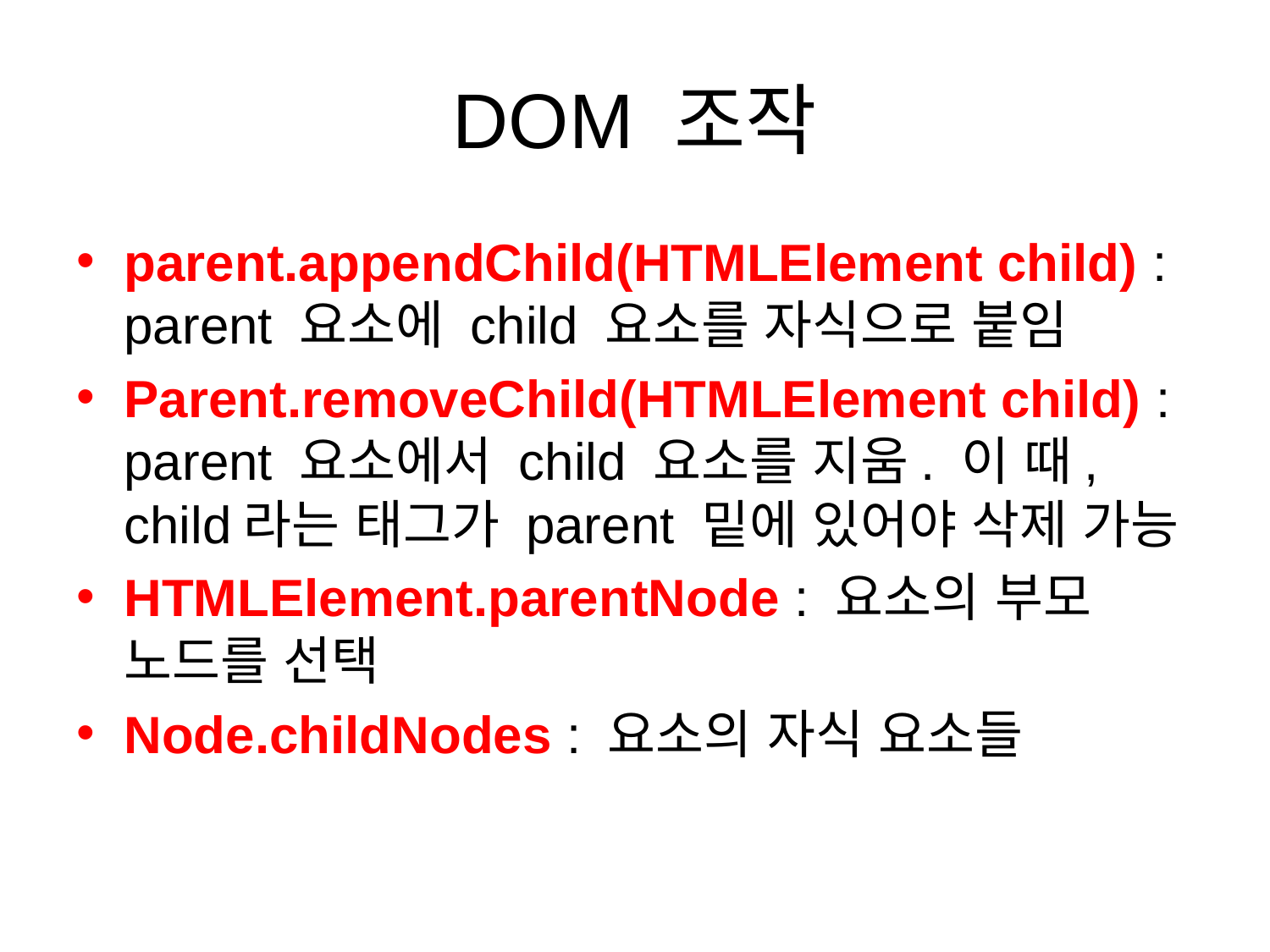

# DOM 조작
parent.appendChild(HTMLElement child) : parent 요소에 child 요소를 자식으로 붙임
Parent.removeChild(HTMLElement child) : parent 요소에서 child 요소를 지움. 이 때, child라는 태그가 parent 밑에 있어야 삭제 가능
HTMLElement.parentNode : 요소의 부모 노드를 선택
Node.childNodes : 요소의 자식 요소들